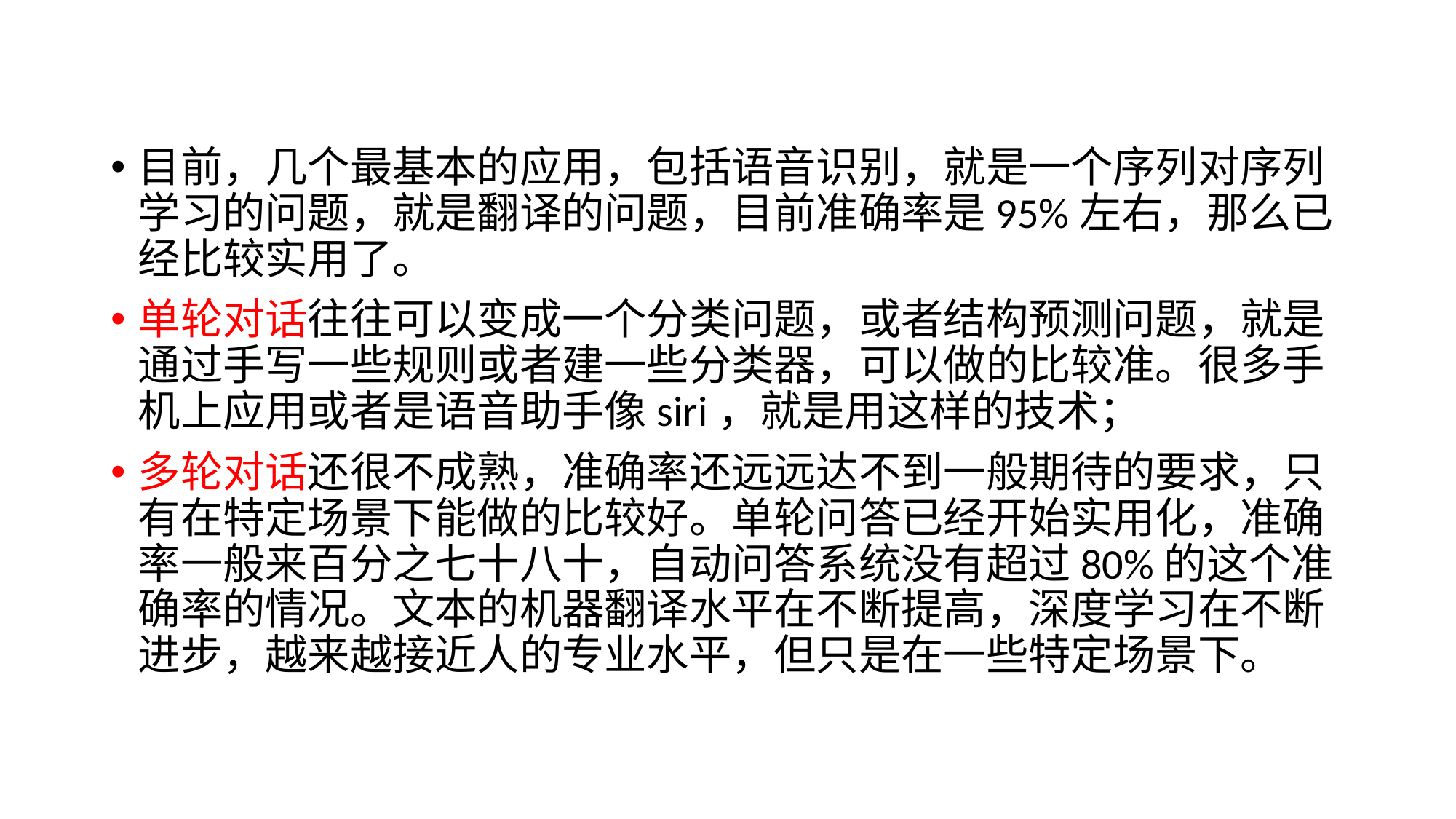

目前，几个最基本的应用，包括语音识别，就是一个序列对序列学习的问题，就是翻译的问题，目前准确率是95%左右，那么已经比较实用了。
单轮对话往往可以变成一个分类问题，或者结构预测问题，就是通过手写一些规则或者建一些分类器，可以做的比较准。很多手机上应用或者是语音助手像siri，就是用这样的技术；
多轮对话还很不成熟，准确率还远远达不到一般期待的要求，只有在特定场景下能做的比较好。单轮问答已经开始实用化，准确率一般来百分之七十八十，自动问答系统没有超过80%的这个准确率的情况。文本的机器翻译水平在不断提高，深度学习在不断进步，越来越接近人的专业水平，但只是在一些特定场景下。